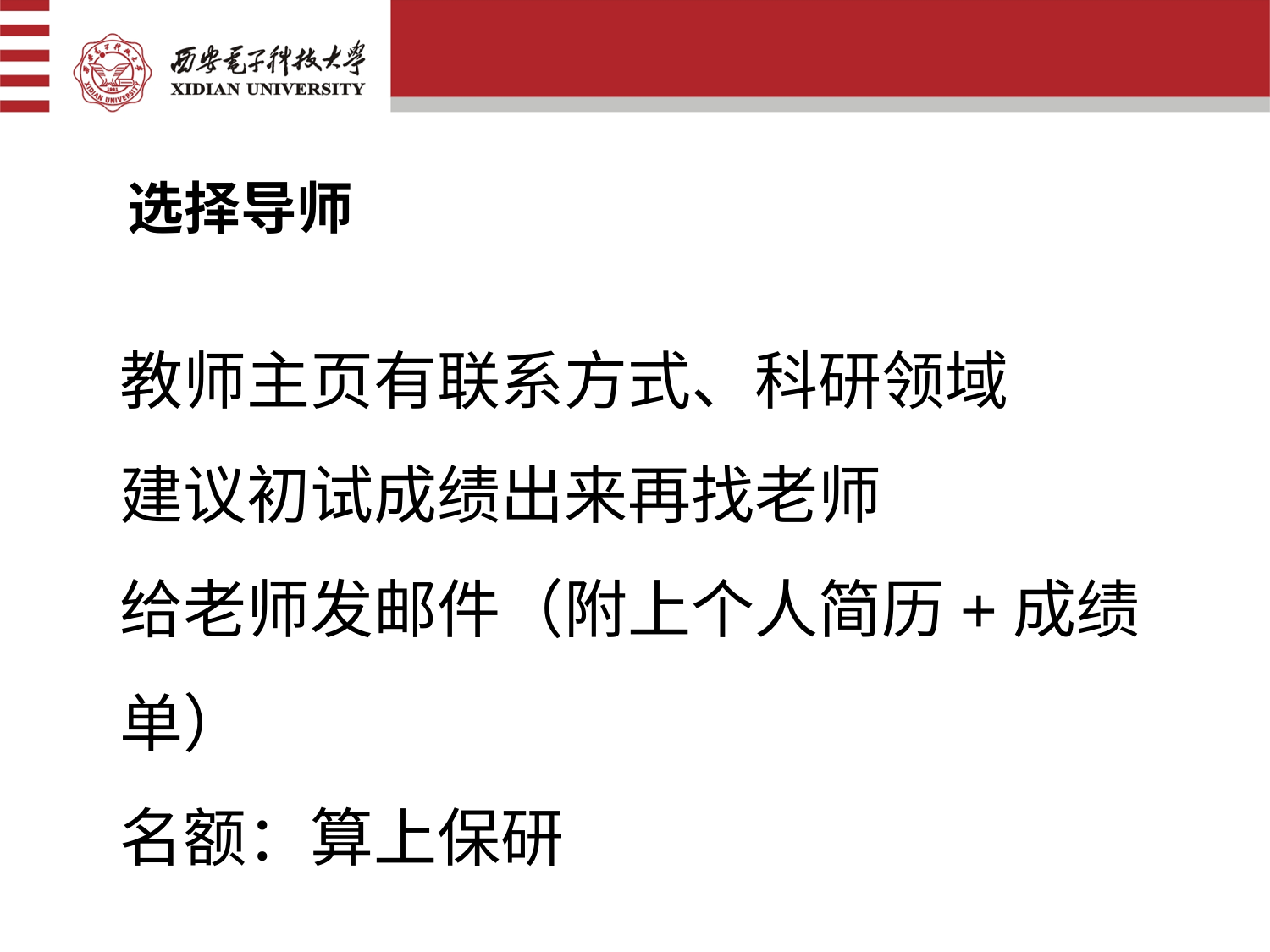

选择导师
教师主页有联系方式、科研领域
建议初试成绩出来再找老师
给老师发邮件（附上个人简历+成绩单）
名额：算上保研